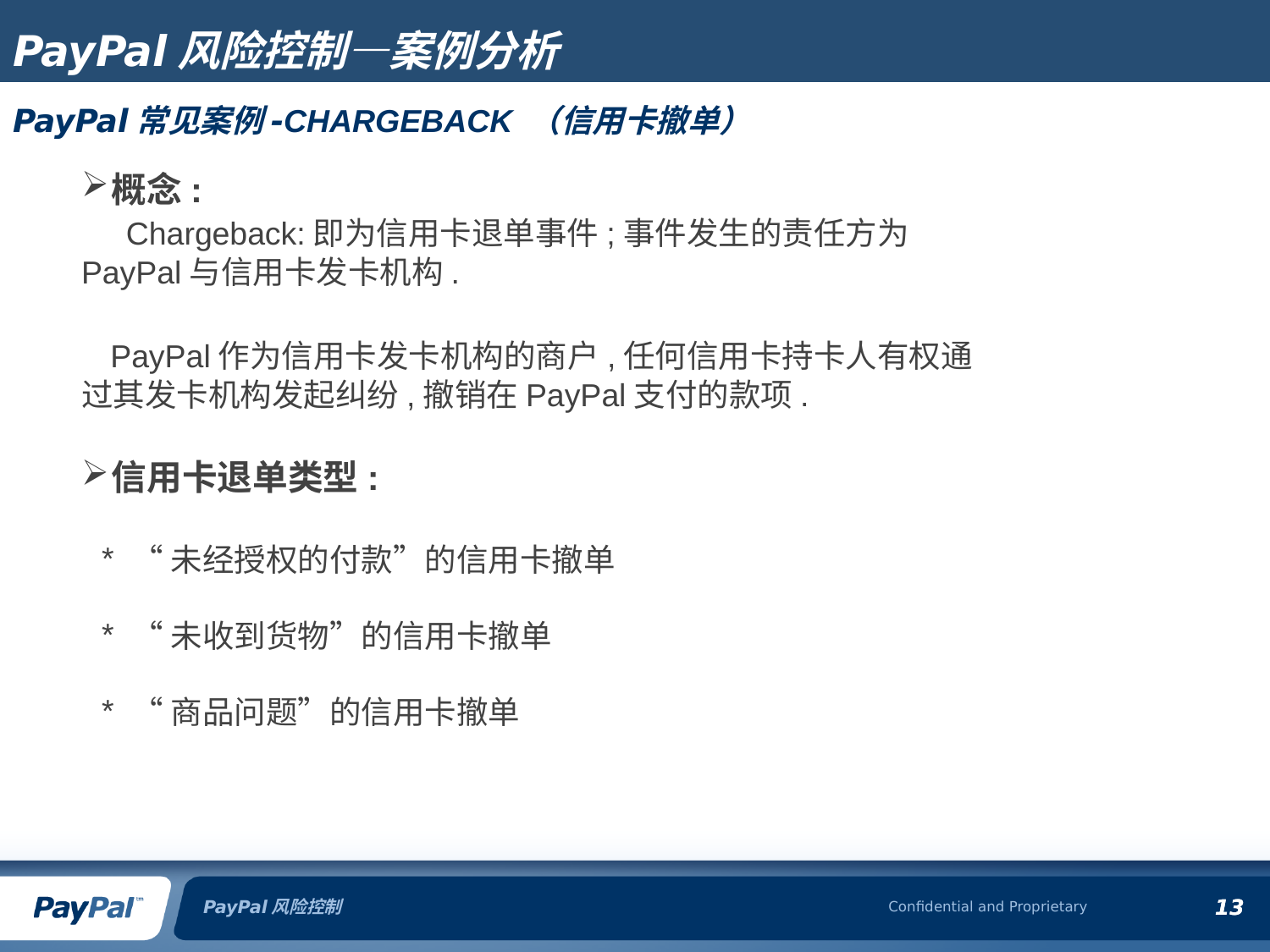

# PayPal风险控制—案例分析
PayPal常见案例-Chargeback （信用卡撤单）
概念:
    Chargeback:即为信用卡退单事件;事件发生的责任方为PayPal与信用卡发卡机构.

   PayPal作为信用卡发卡机构的商户,任何信用卡持卡人有权通过其发卡机构发起纠纷,撤销在PayPal支付的款项.

信用卡退单类型:

“未经授权的付款”的信用卡撤单

“未收到货物”的信用卡撤单

“商品问题”的信用卡撤单
PayPal风险控制
13
13